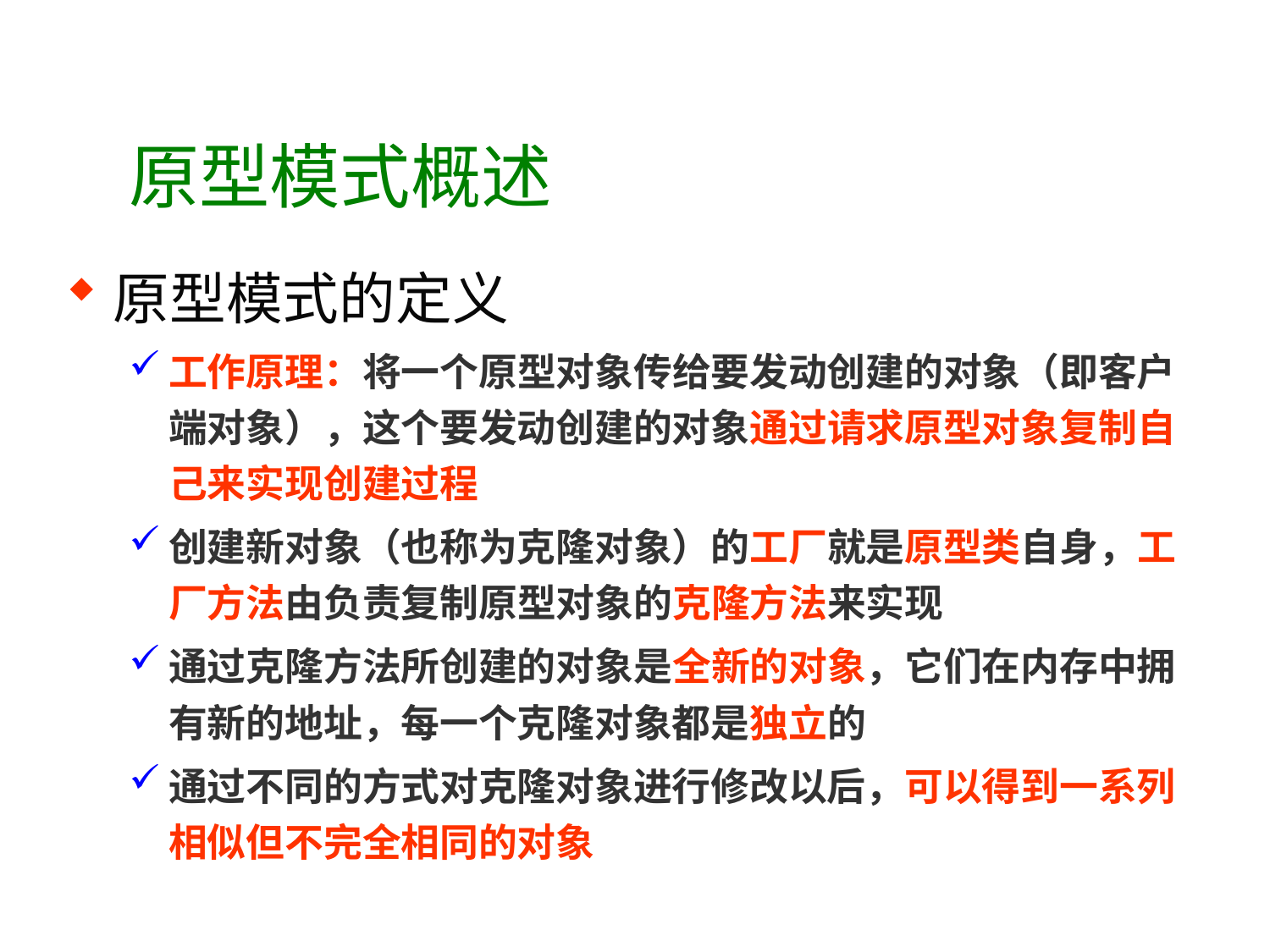

# 原型模式概述
原型模式的定义
工作原理：将一个原型对象传给要发动创建的对象（即客户端对象），这个要发动创建的对象通过请求原型对象复制自己来实现创建过程
创建新对象（也称为克隆对象）的工厂就是原型类自身，工厂方法由负责复制原型对象的克隆方法来实现
通过克隆方法所创建的对象是全新的对象，它们在内存中拥有新的地址，每一个克隆对象都是独立的
通过不同的方式对克隆对象进行修改以后，可以得到一系列相似但不完全相同的对象